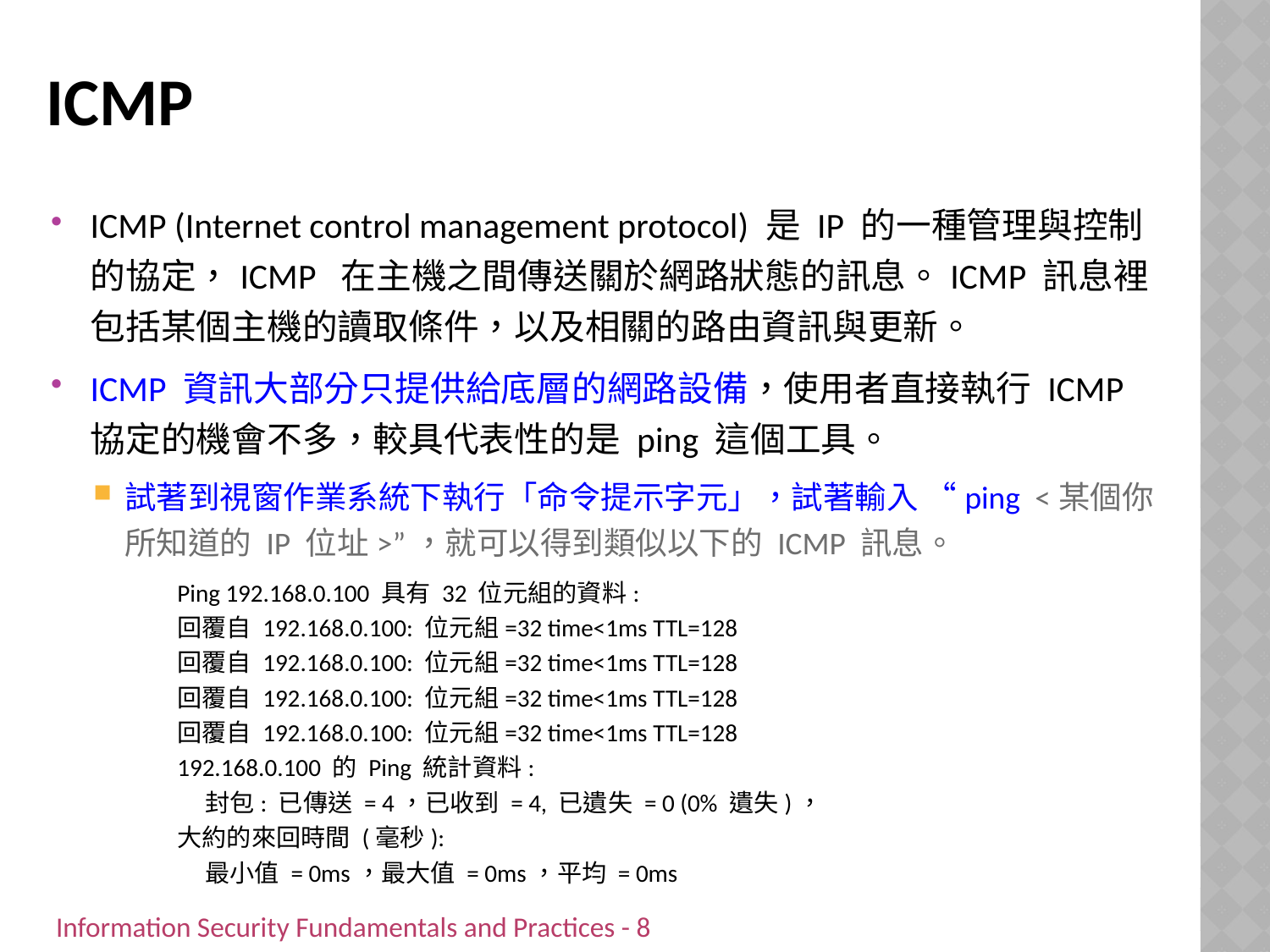

# ICMP
ICMP (Internet control management protocol) 是 IP 的一種管理與控制的協定，ICMP  在主機之間傳送關於網路狀態的訊息。ICMP 訊息裡包括某個主機的讀取條件，以及相關的路由資訊與更新。
ICMP 資訊大部分只提供給底層的網路設備，使用者直接執行 ICMP 協定的機會不多，較具代表性的是 ping 這個工具。
試著到視窗作業系統下執行「命令提示字元」，試著輸入 “ping  <某個你所知道的 IP 位址>”，就可以得到類似以下的 ICMP 訊息。
Ping 192.168.0.100 具有 32 位元組的資料:
回覆自 192.168.0.100: 位元組=32 time<1ms TTL=128
回覆自 192.168.0.100: 位元組=32 time<1ms TTL=128
回覆自 192.168.0.100: 位元組=32 time<1ms TTL=128
回覆自 192.168.0.100: 位元組=32 time<1ms TTL=128
192.168.0.100 的 Ping 統計資料:
    封包: 已傳送 = 4，已收到 = 4, 已遺失 = 0 (0% 遺失)，
大約的來回時間 (毫秒):
    最小值 = 0ms，最大值 = 0ms，平均 = 0ms